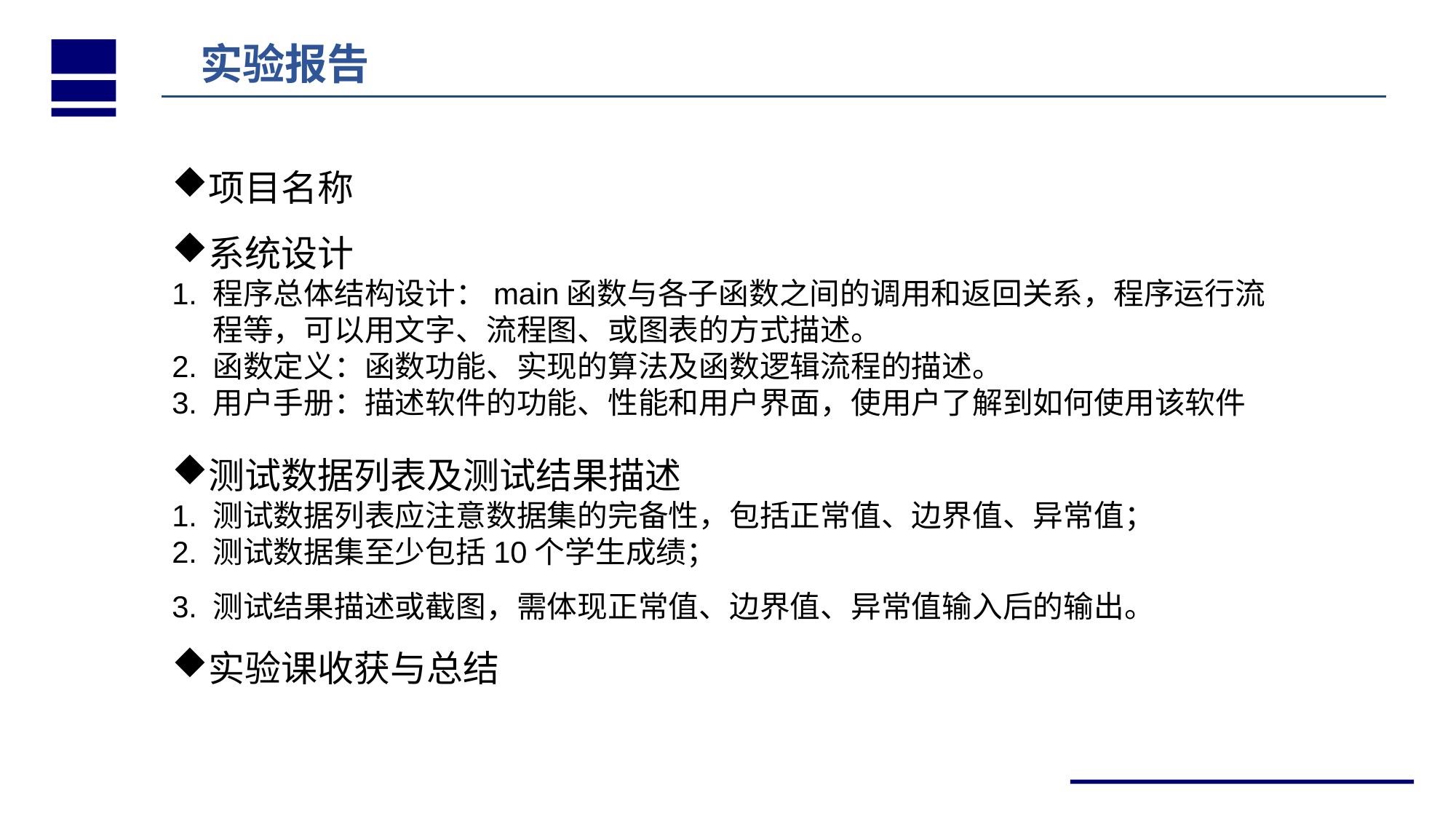

实验报告
项目名称
系统设计
程序总体结构设计：main函数与各子函数之间的调用和返回关系，程序运行流程等，可以用文字、流程图、或图表的方式描述。
函数定义：函数功能、实现的算法及函数逻辑流程的描述。
用户手册：描述软件的功能、性能和用户界面，使用户了解到如何使用该软件

测试数据列表及测试结果描述
测试数据列表应注意数据集的完备性，包括正常值、边界值、异常值；
测试数据集至少包括10个学生成绩；
测试结果描述或截图，需体现正常值、边界值、异常值输入后的输出。
实验课收获与总结